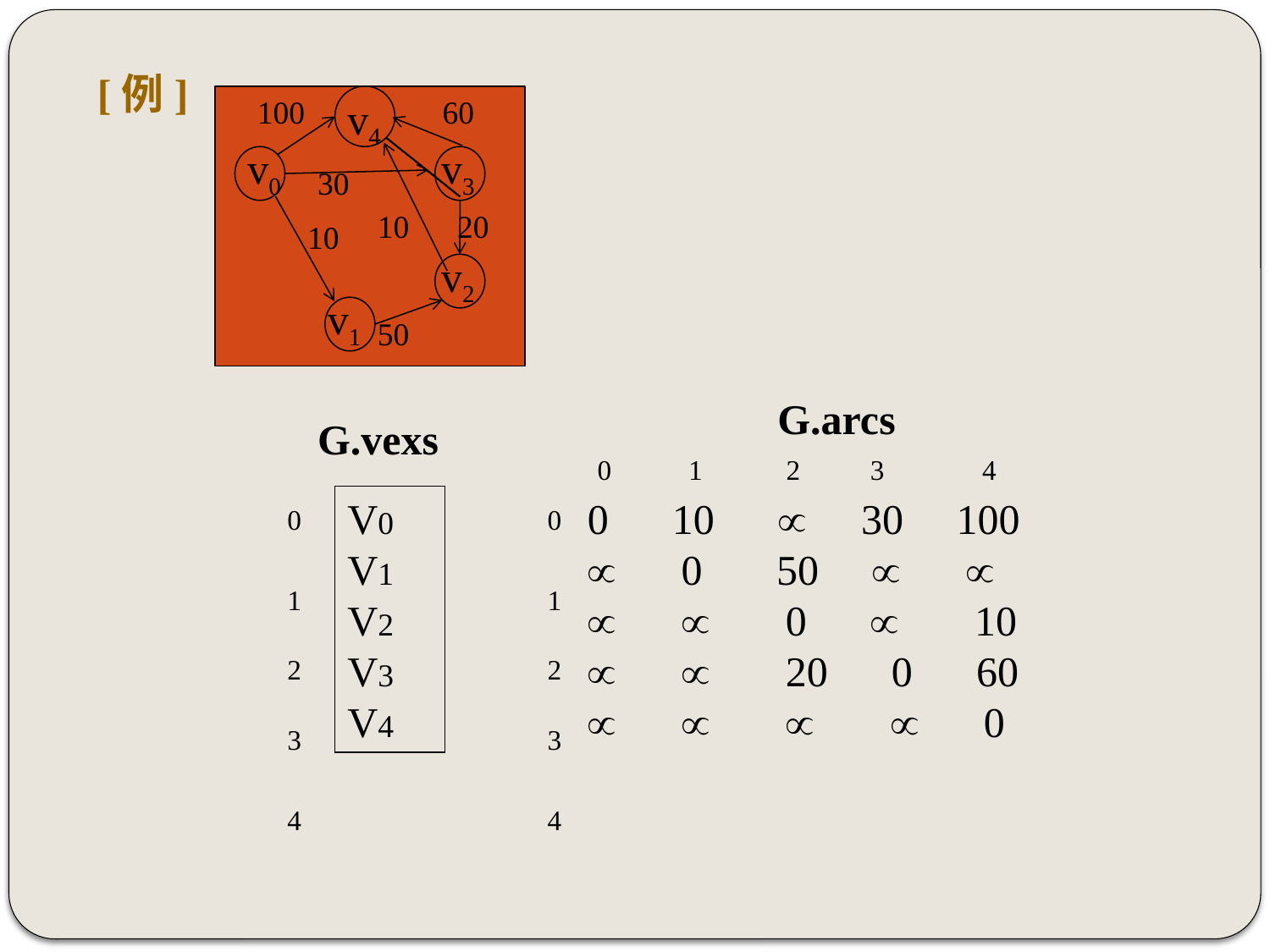

[例]

100
v4

60
v0
v3

30
10
20
10
v2

v1

50
G.arcs
G.vexs
0           1            2          3              4
V0
V1
V2
V3
V4
0      10      ∝     30     100
∝      0       50     ∝      ∝
∝      ∝       0      ∝       10
∝      ∝       20      0      60
∝      ∝       ∝       ∝      0
0
0
1
1
2
2
3
3
4
4